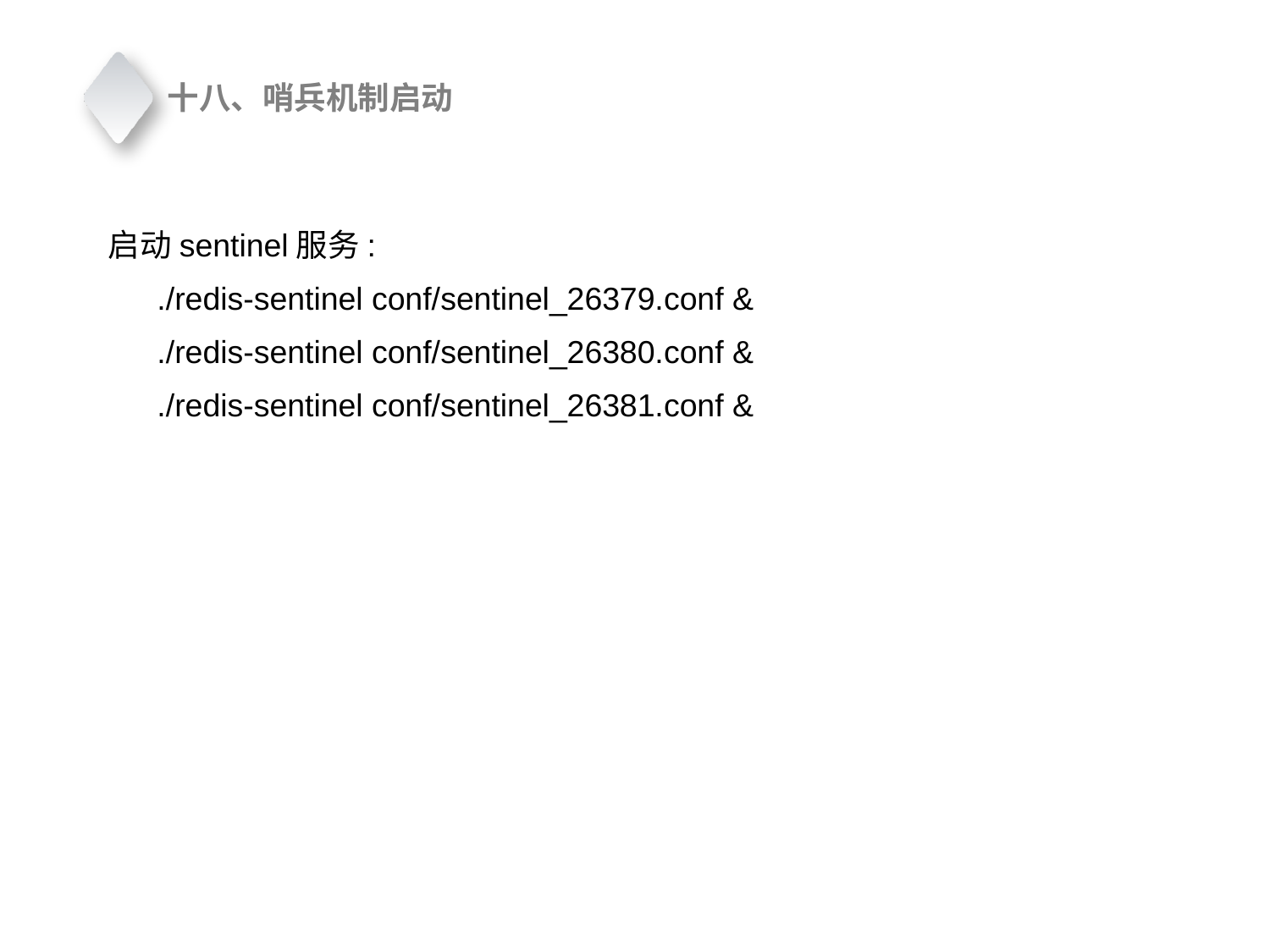

十八、哨兵机制启动
       启动sentinel服务:
            ./redis-sentinel conf/sentinel_26379.conf &
            ./redis-sentinel conf/sentinel_26380.conf &
            ./redis-sentinel conf/sentinel_26381.conf &